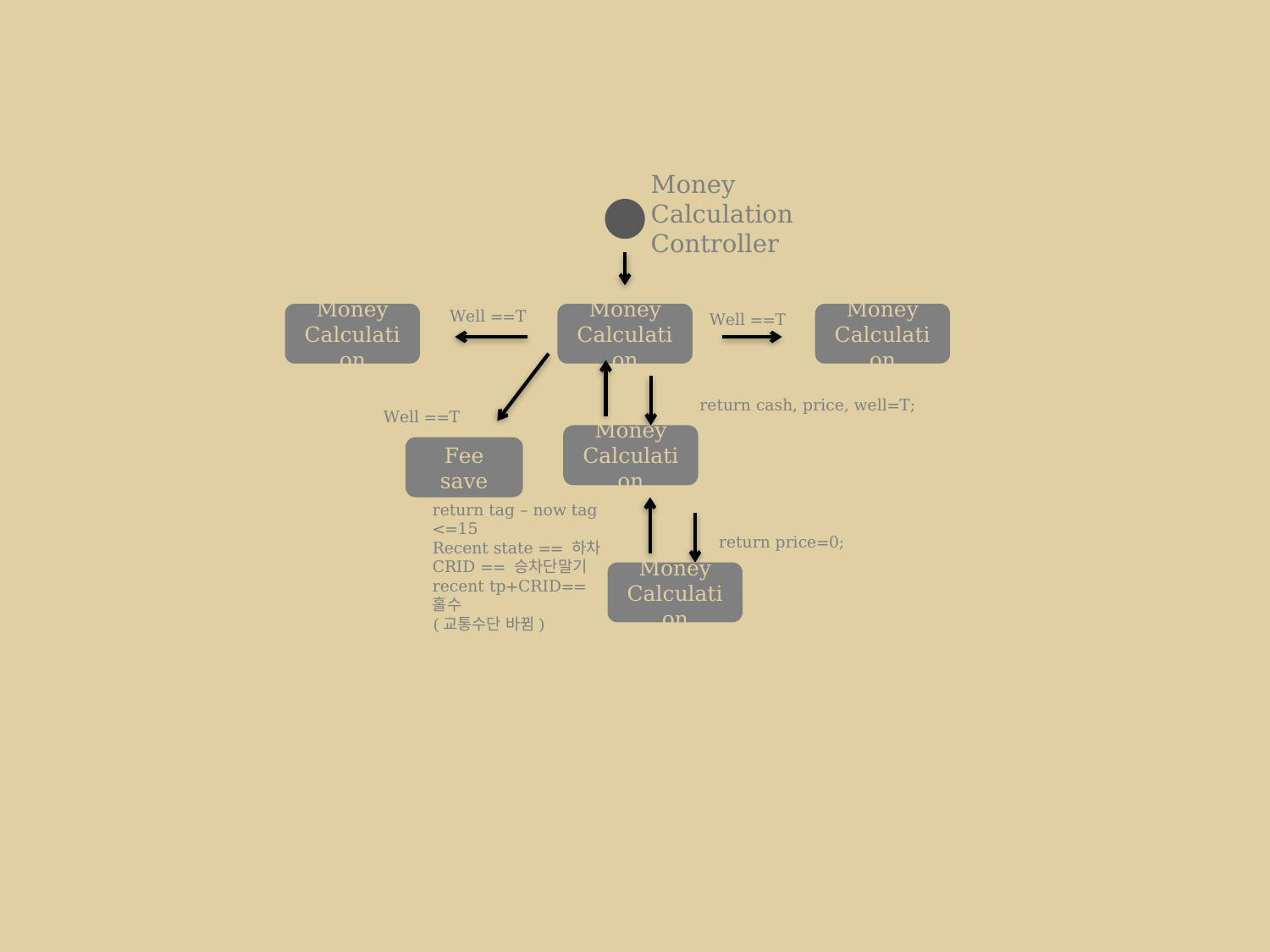

Money Calculation Controller

Well ==T
Money Calculation
Money Calculation
Well ==T
Money Calculation
return cash, price, well=T;
Well ==T
Money Calculation
Fee save
return tag – now tag <=15
Recent state == 하차
CRID == 승차단말기
recent tp+CRID==홀수
(교통수단 바뀜)
return price=0;
Money Calculation